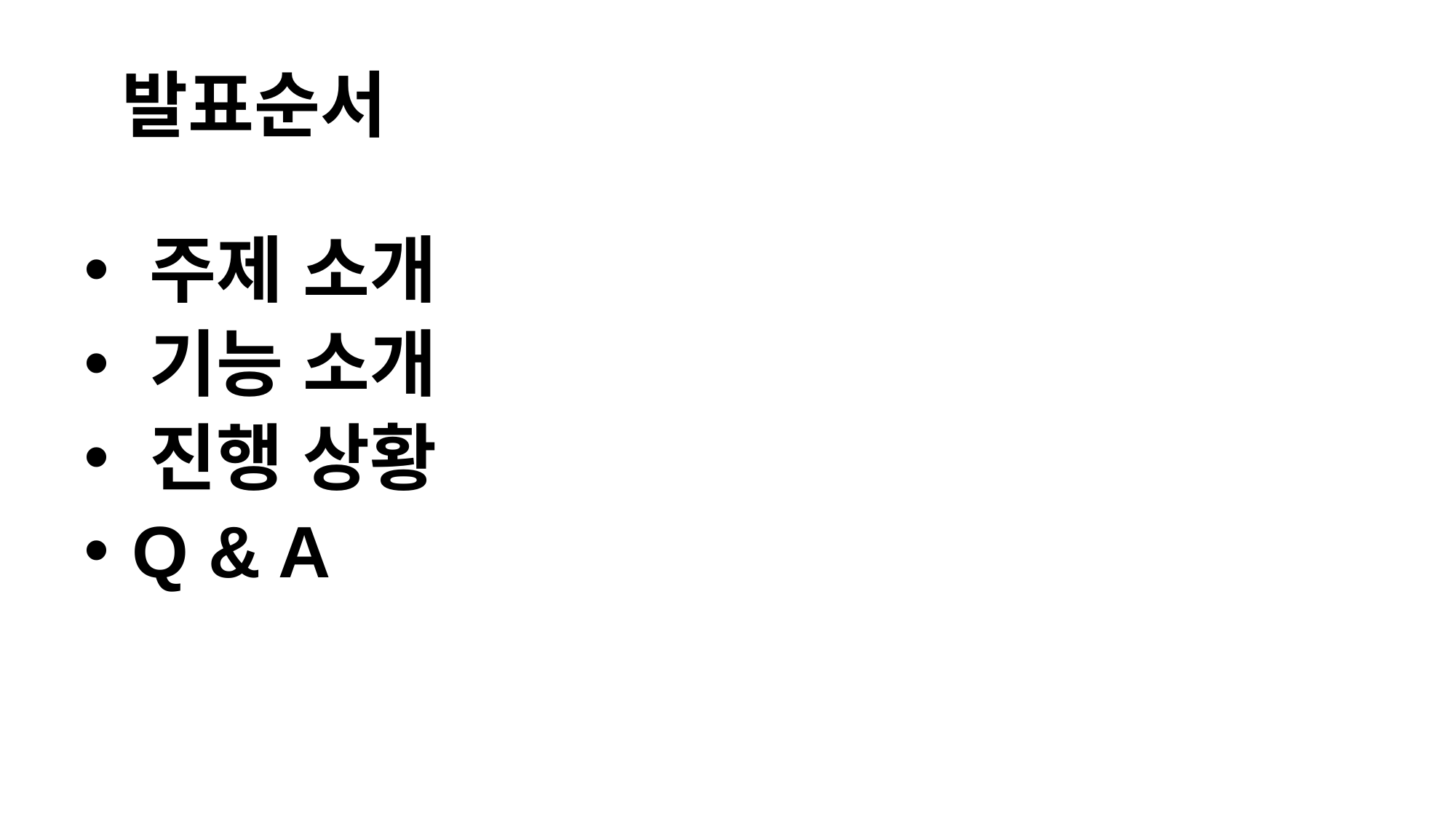

# 발표순서
 주제 소개
 기능 소개
 진행 상황
 Q & A